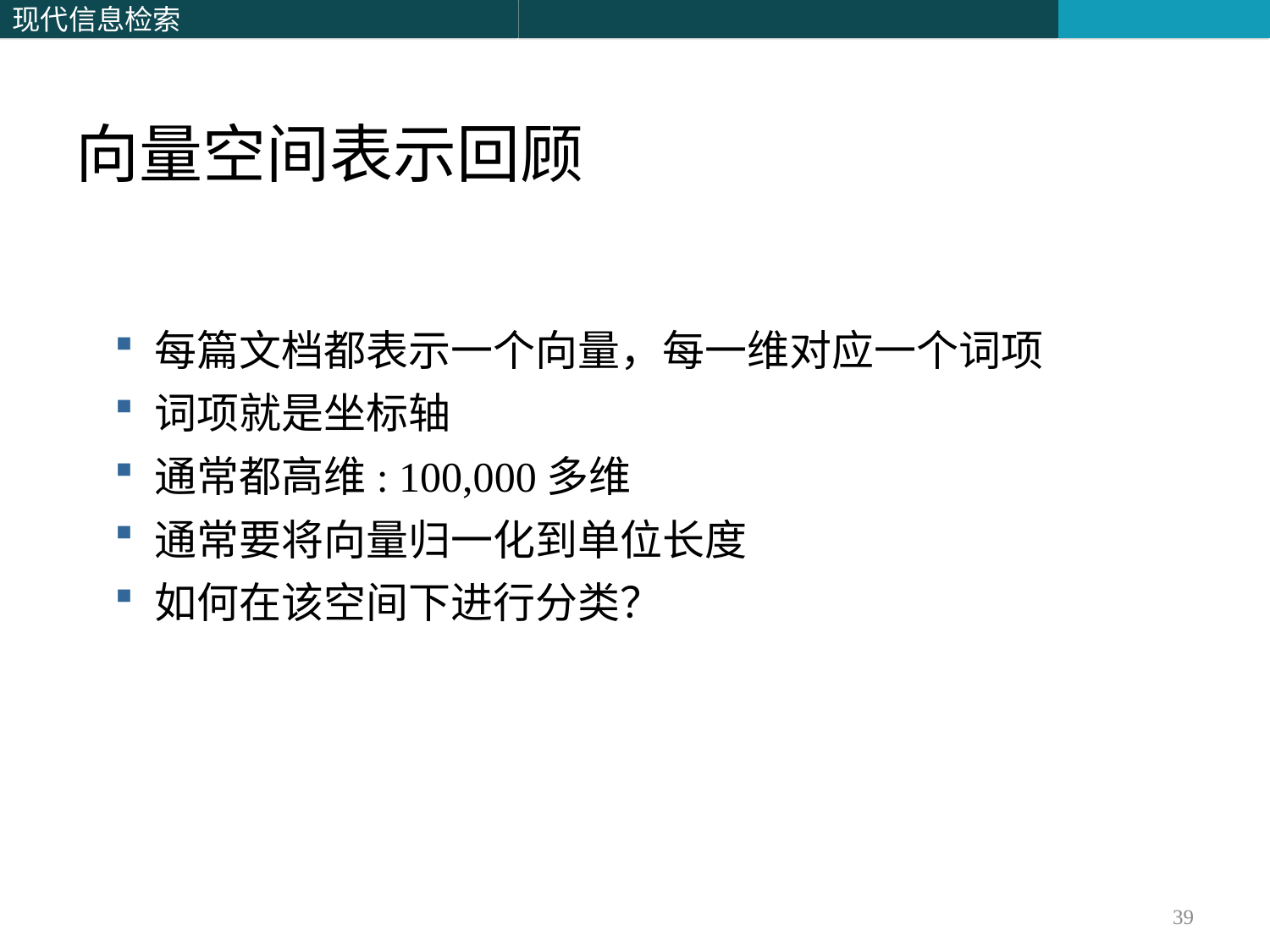

向量空间表示回顾
每篇文档都表示一个向量，每一维对应一个词项
词项就是坐标轴
通常都高维: 100,000多维
通常要将向量归一化到单位长度
如何在该空间下进行分类？
39